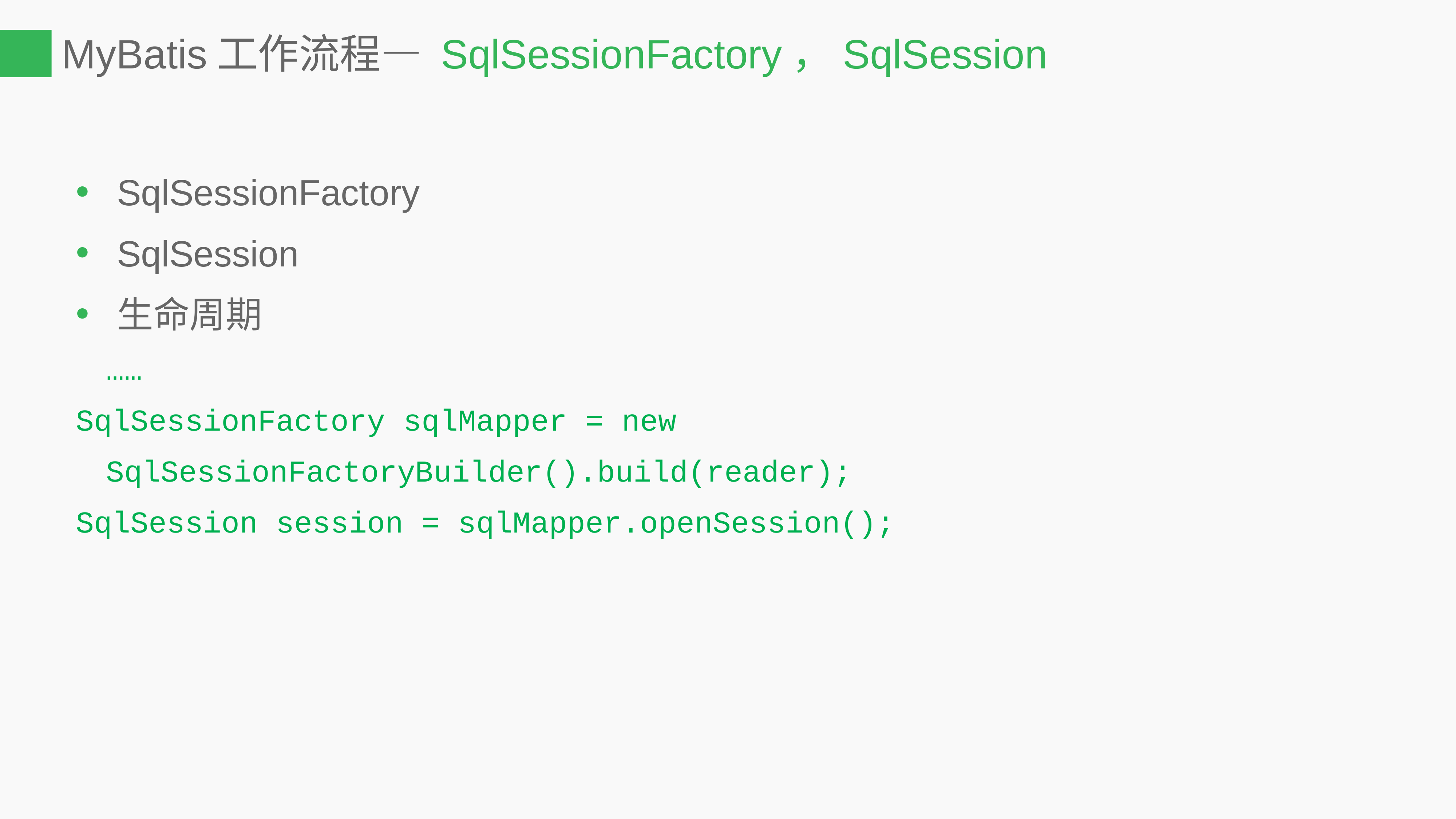

# MyBatis工作流程— SqlSessionFactory，SqlSession
SqlSessionFactory
SqlSession
生命周期
	……
SqlSessionFactory sqlMapper = new SqlSessionFactoryBuilder().build(reader);
SqlSession session = sqlMapper.openSession();